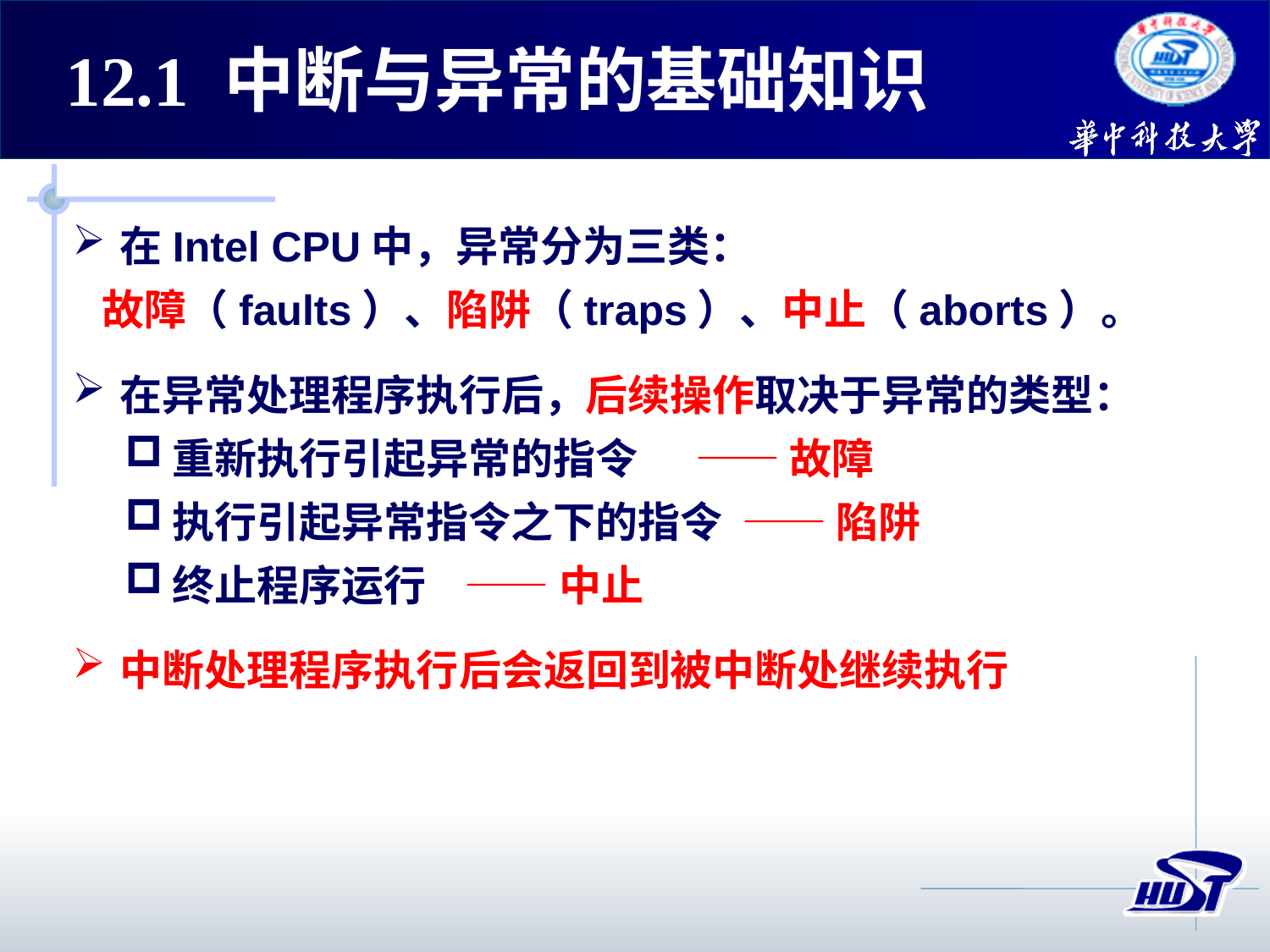

# 12.1 中断与异常的基础知识
在Intel CPU中，异常分为三类：
  故障（faults）、陷阱（traps）、中止（aborts）。
在异常处理程序执行后，后续操作取决于异常的类型：
重新执行引起异常的指令      —— 故障
执行引起异常指令之下的指令  —— 陷阱
终止程序运行    —— 中止
中断处理程序执行后会返回到被中断处继续执行